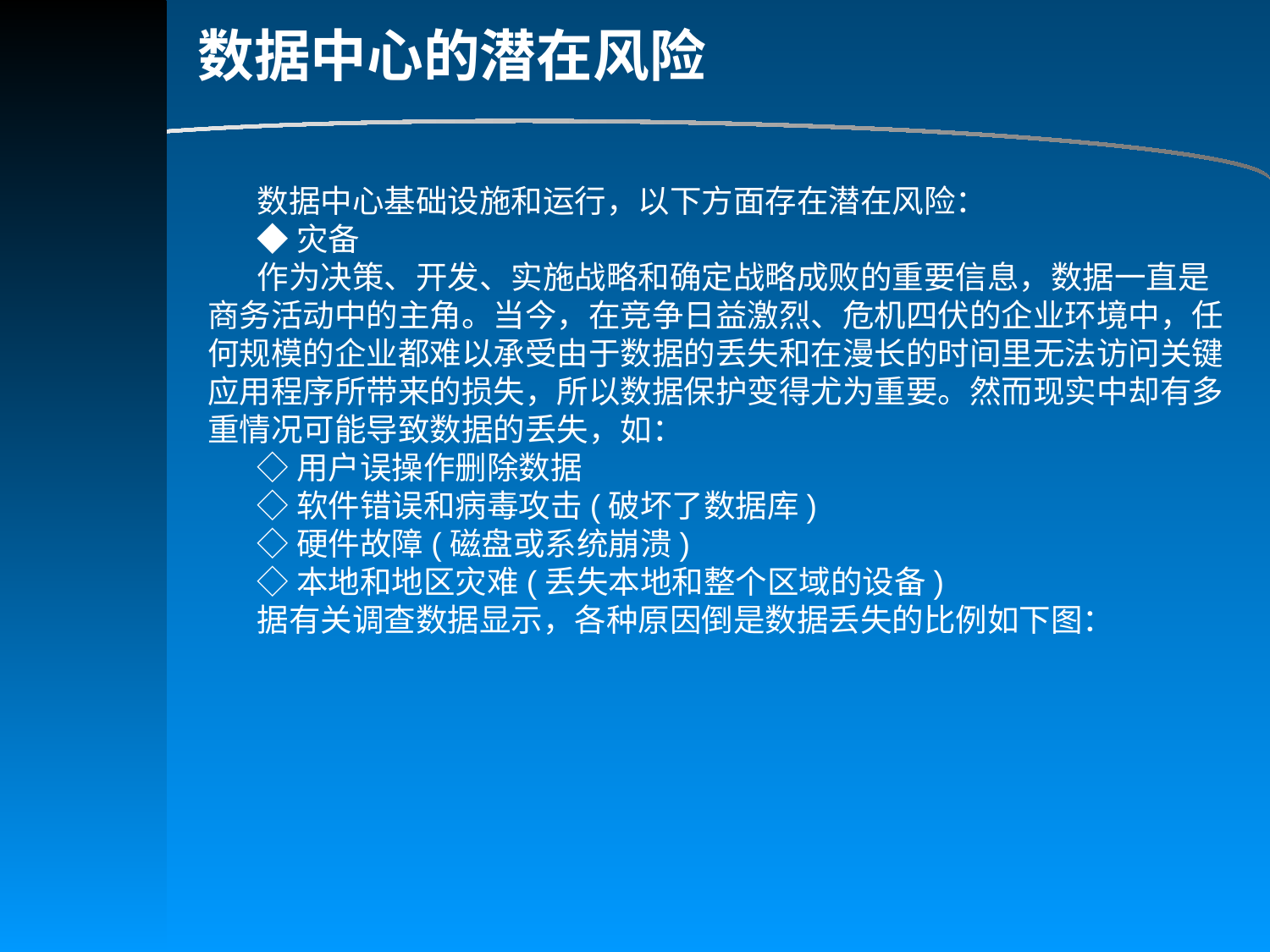

数据中心的潜在风险
数据中心基础设施和运行，以下方面存在潜在风险：
◆灾备
作为决策、开发、实施战略和确定战略成败的重要信息，数据一直是商务活动中的主角。当今，在竞争日益激烈、危机四伏的企业环境中，任何规模的企业都难以承受由于数据的丢失和在漫长的时间里无法访问关键应用程序所带来的损失，所以数据保护变得尤为重要。然而现实中却有多重情况可能导致数据的丢失，如：
◇用户误操作删除数据
◇软件错误和病毒攻击(破坏了数据库)
◇硬件故障(磁盘或系统崩溃)
◇本地和地区灾难(丢失本地和整个区域的设备)
据有关调查数据显示，各种原因倒是数据丢失的比例如下图：